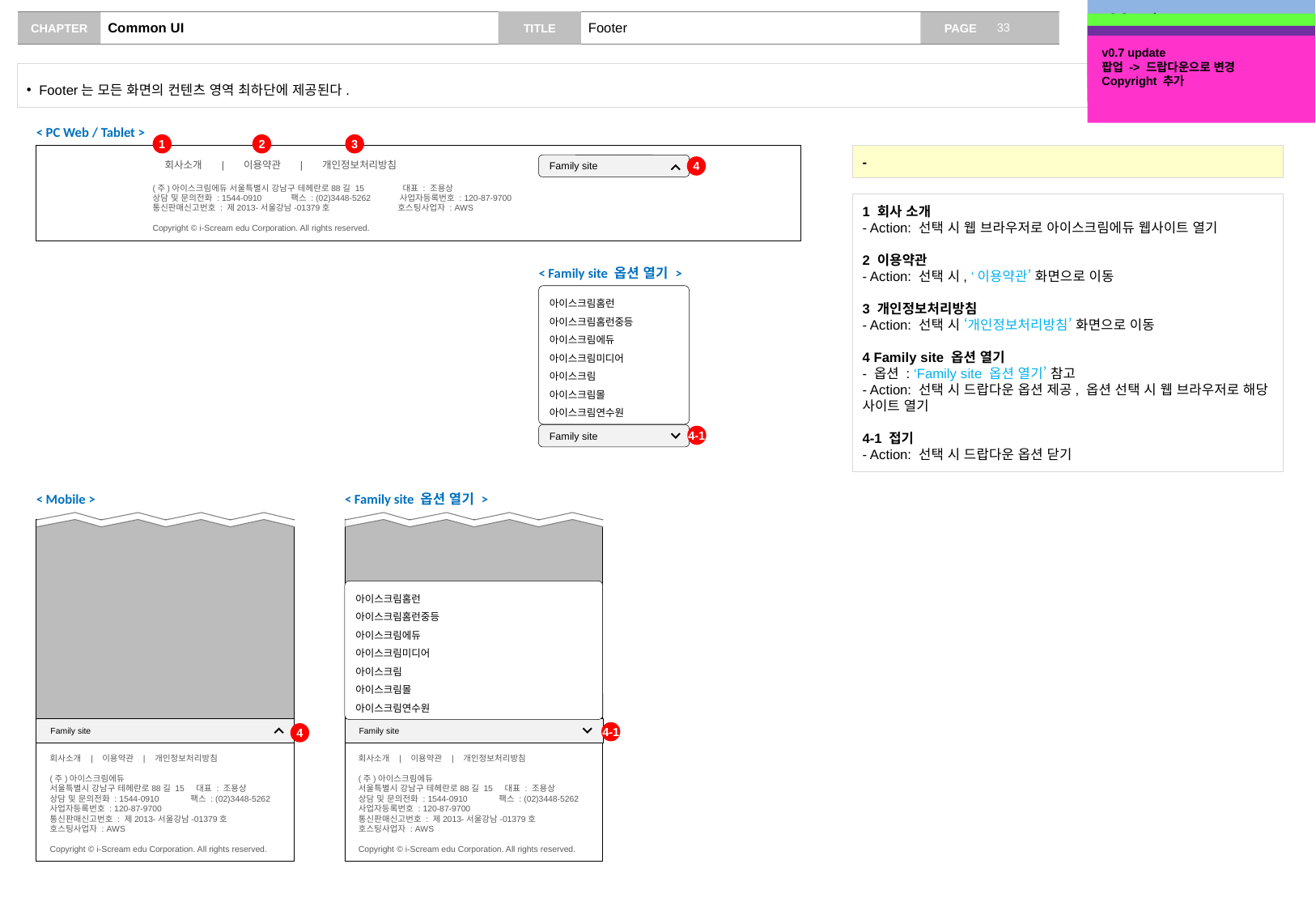

v0.2 update
홈런프렌즈샵과 동일하게 제공, 모바일 추가
v0.5 update
IR정보 삭제
# Common UI
Footer
v0.6 update
패밀리사이트 이동 드랍다운 -> 팝업으로 변경
v0.7 update
팝업 -> 드랍다운으로 변경
Copyright 추가
Footer는 모든 화면의 컨텐츠 영역 최하단에 제공된다.
< PC Web / Tablet >
1
2
3

-
Family site

4
회사소개      |      이용약관      |      개인정보처리방침
(주)아이스크림에듀 서울특별시 강남구 테헤란로88길 15               대표 : 조용상
상담 및 문의전화 : 1544-0910           팩스 : (02)3448-5262           사업자등록번호 : 120-87-9700
통신판매신고번호 : 제2013-서울강남-01379호                            호스팅사업자 : AWS

Copyright © i-Scream edu Corporation. All rights reserved.
1 회사 소개
- Action: 선택 시 웹 브라우저로 아이스크림에듀 웹사이트 열기

2 이용약관
- Action: 선택 시, ‘이용약관’ 화면으로 이동

3 개인정보처리방침
- Action: 선택 시 ‘개인정보처리방침’ 화면으로 이동

4 Family site 옵션 열기
- 옵션 : ‘Family site 옵션 열기’ 참고
- Action: 선택 시 드랍다운 옵션 제공, 옵션 선택 시 웹 브라우저로 해당 사이트 열기

4-1 접기
- Action: 선택 시 드랍다운 옵션 닫기
< Family site 옵션 열기 >
아이스크림홈런
아이스크림홈런중등
아이스크림에듀
아이스크림미디어
아이스크림
아이스크림몰
아이스크림연수원
Family site

4-1
< Mobile >
< Family site 옵션 열기 >

아이스크림홈런
아이스크림홈런중등
아이스크림에듀
아이스크림미디어
아이스크림
아이스크림몰
아이스크림연수원

Family site

회사소개   |   이용약관   |   개인정보처리방침
(주)아이스크림에듀
서울특별시 강남구 테헤란로88길 15    대표 : 조용상
상담 및 문의전화 : 1544-0910            팩스 : (02)3448-5262
사업자등록번호 : 120-87-9700
통신판매신고번호 : 제2013-서울강남-01379호
호스팅사업자 : AWS

Copyright © i-Scream edu Corporation. All rights reserved.

Family site

회사소개   |   이용약관   |   개인정보처리방침
(주)아이스크림에듀
서울특별시 강남구 테헤란로88길 15    대표 : 조용상
상담 및 문의전화 : 1544-0910            팩스 : (02)3448-5262
사업자등록번호 : 120-87-9700
통신판매신고번호 : 제2013-서울강남-01379호
호스팅사업자 : AWS

Copyright © i-Scream edu Corporation. All rights reserved.
4-1
4